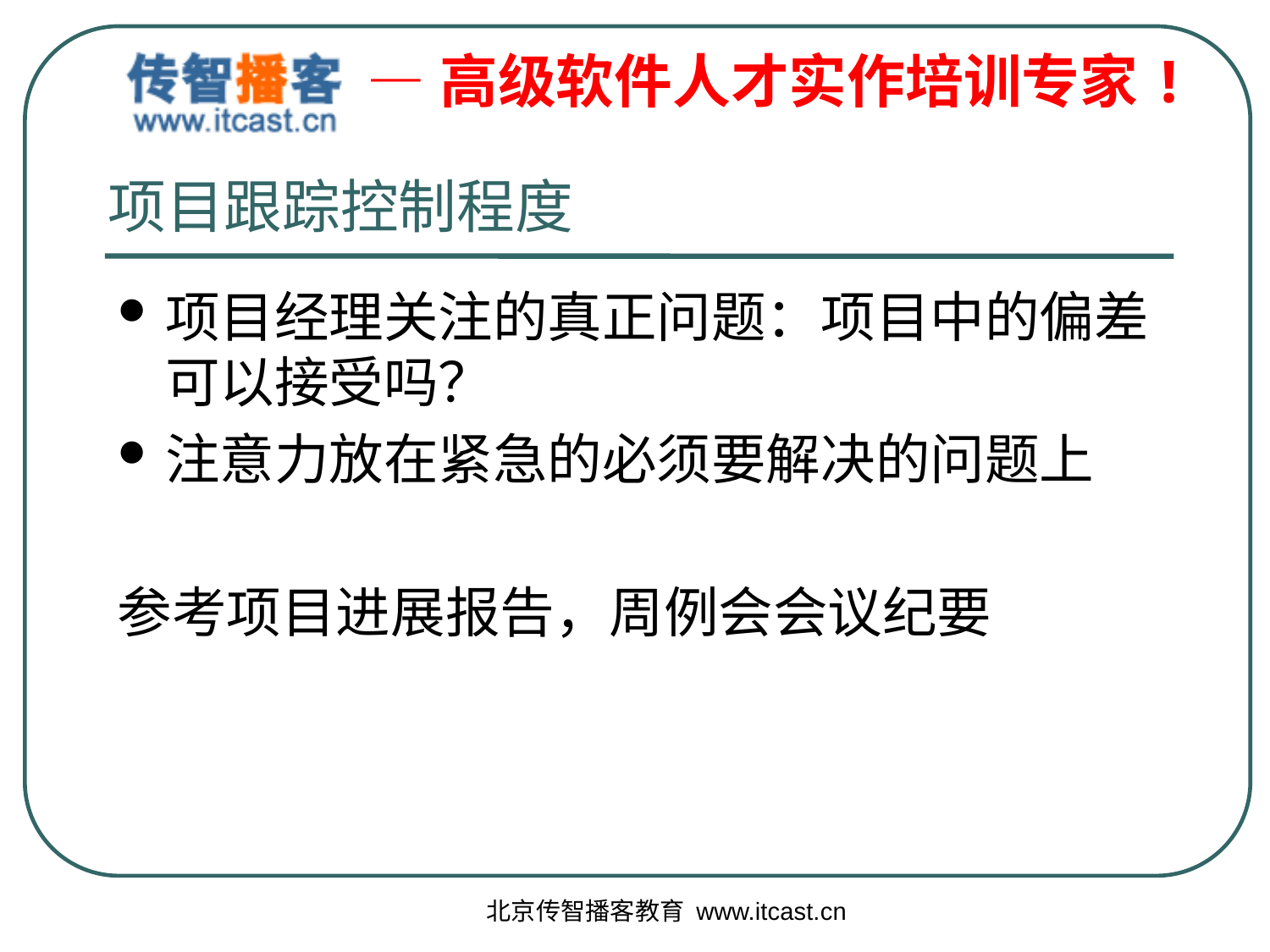

# 项目跟踪控制程度
项目经理关注的真正问题：项目中的偏差可以接受吗？
注意力放在紧急的必须要解决的问题上

参考项目进展报告，周例会会议纪要

北京传智播客教育 www.itcast.cn